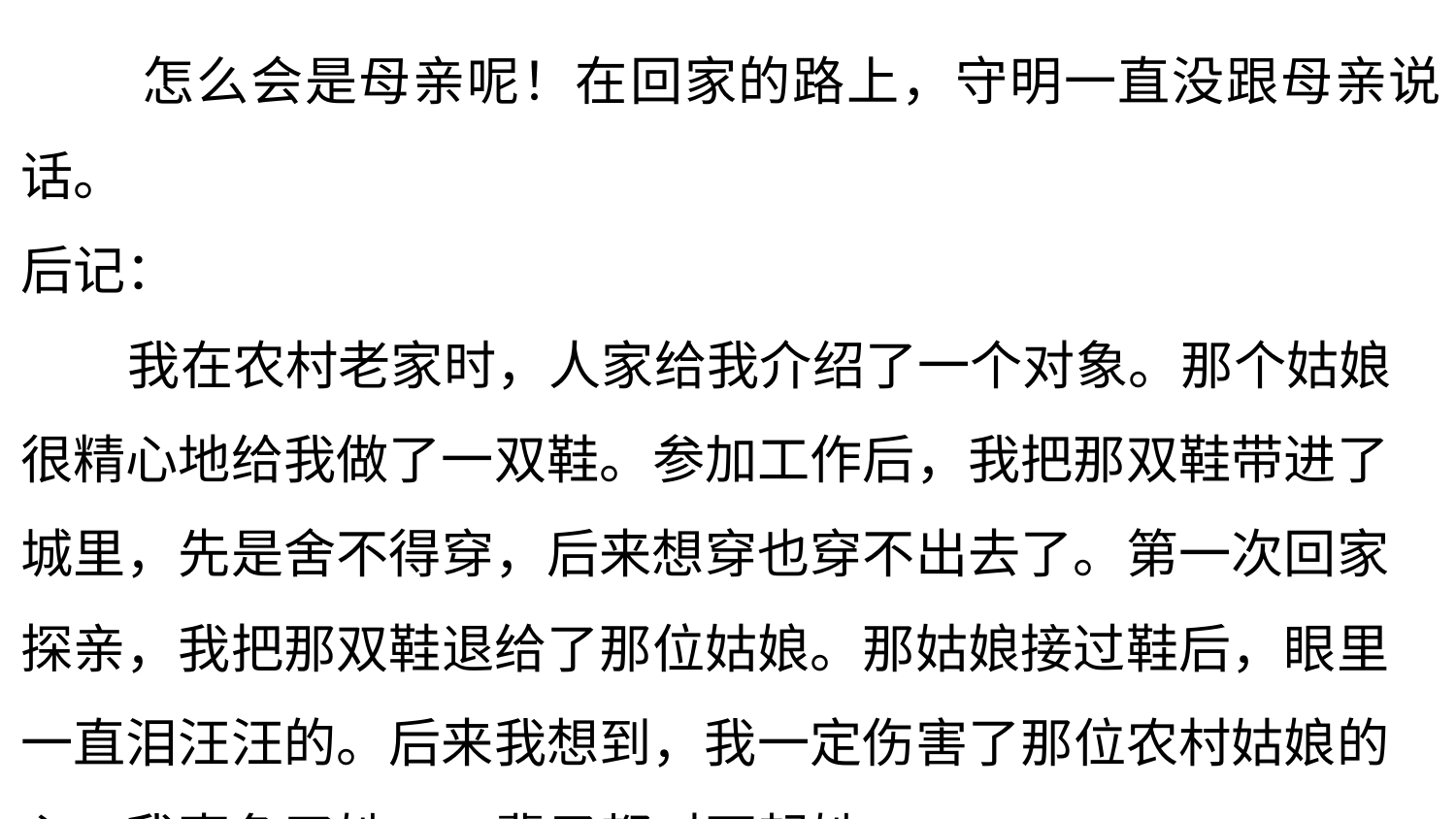

怎么会是母亲呢！在回家的路上，守明一直没跟母亲说话。
后记：
        我在农村老家时，人家给我介绍了一个对象。那个姑娘很精心地给我做了一双鞋。参加工作后，我把那双鞋带进了城里，先是舍不得穿，后来想穿也穿不出去了。第一次回家探亲，我把那双鞋退给了那位姑娘。那姑娘接过鞋后，眼里一直泪汪汪的。后来我想到，我一定伤害了那位农村姑娘的心，我辜负了她，一辈子都对不起她。                                                  (有删改)